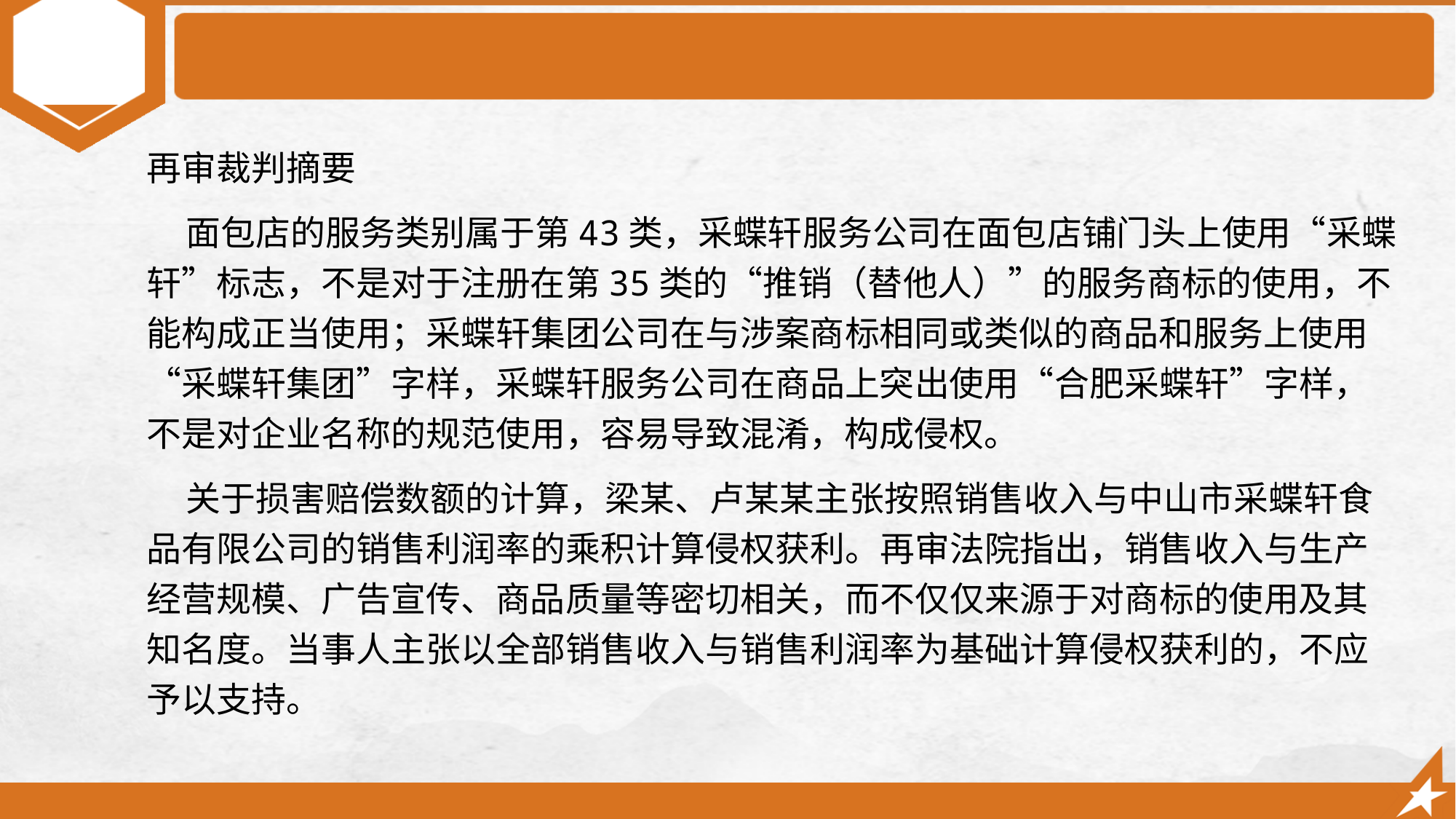

再审裁判摘要
    面包店的服务类别属于第43类，采蝶轩服务公司在面包店铺门头上使用“采蝶轩”标志，不是对于注册在第35类的“推销（替他人）”的服务商标的使用，不能构成正当使用；采蝶轩集团公司在与涉案商标相同或类似的商品和服务上使用“采蝶轩集团”字样，采蝶轩服务公司在商品上突出使用“合肥采蝶轩”字样，不是对企业名称的规范使用，容易导致混淆，构成侵权。
    关于损害赔偿数额的计算，梁某、卢某某主张按照销售收入与中山市采蝶轩食品有限公司的销售利润率的乘积计算侵权获利。再审法院指出，销售收入与生产经营规模、广告宣传、商品质量等密切相关，而不仅仅来源于对商标的使用及其知名度。当事人主张以全部销售收入与销售利润率为基础计算侵权获利的，不应予以支持。